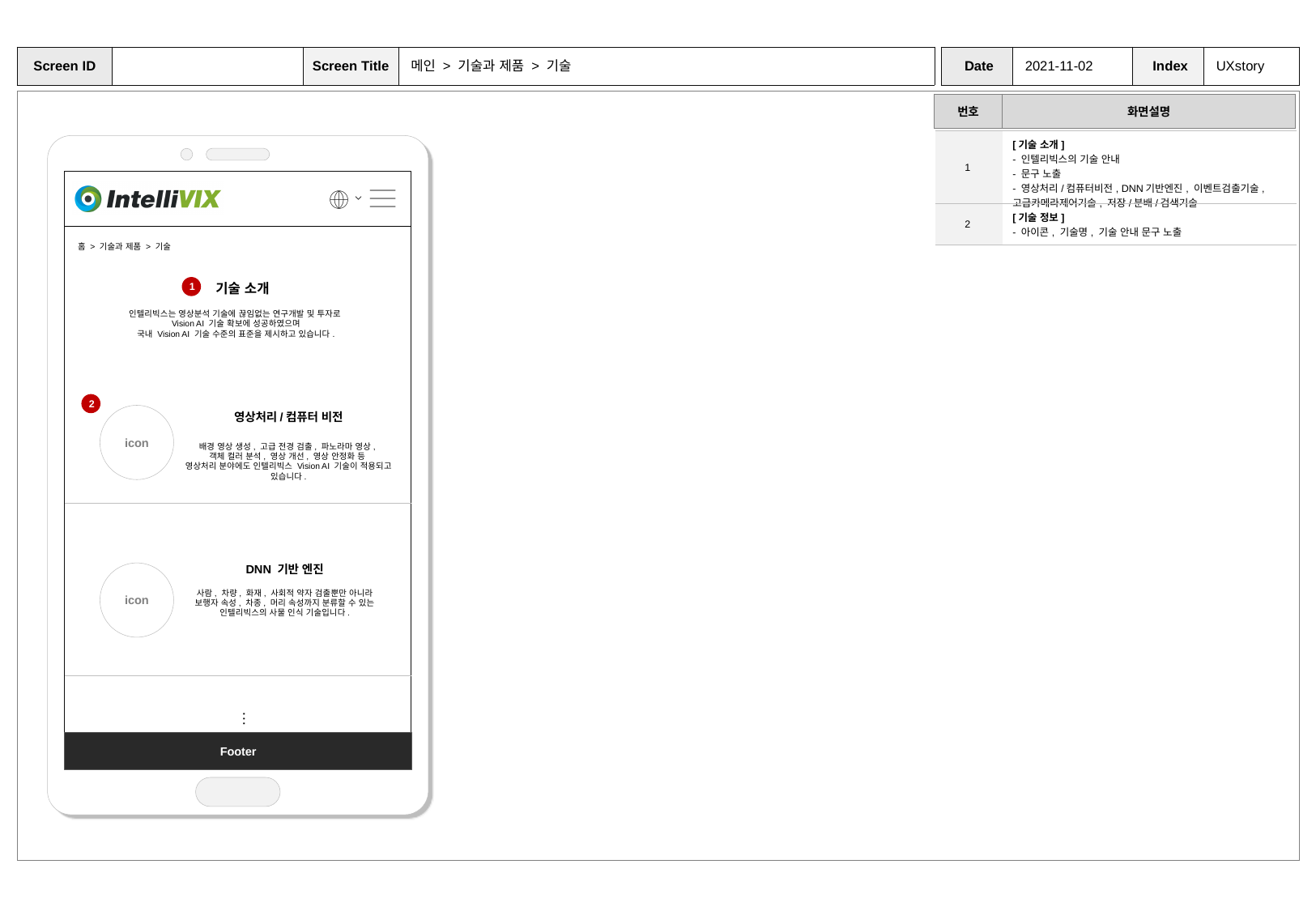

메인 > 기술과 제품 > 기술
2021-11-02
UXstory
| 1 | [기술 소개] - 인텔리빅스의 기술 안내 - 문구 노출 - 영상처리/컴퓨터비전, DNN기반엔진, 이벤트검출기술, 고급카메라제어기술, 저장/분배/검색기술 |
| --- | --- |
| 2 | [기술 정보] - 아이콘, 기술명, 기술 안내 문구 노출 |
홈 > 기술과 제품 > 기술
기술 소개
1
인텔리빅스는 영상분석 기술에 끊임없는 연구개발 및 투자로
Vision AI 기술 확보에 성공하였으며
국내 Vision AI 기술 수준의 표준을 제시하고 있습니다.
2
영상처리/컴퓨터 비전
icon
배경 영상 생성, 고급 전경 검출, 파노라마 영상,
객체 컬러 분석, 영상 개선, 영상 안정화 등
영상처리 분야에도 인텔리빅스 Vision AI 기술이 적용되고 있습니다.
DNN 기반 엔진
icon
사람, 차량, 화재, 사회적 약자 검출뿐만 아니라
보행자 속성, 차종, 머리 속성까지 분류할 수 있는 인텔리빅스의 사물 인식 기술입니다.
…
Footer